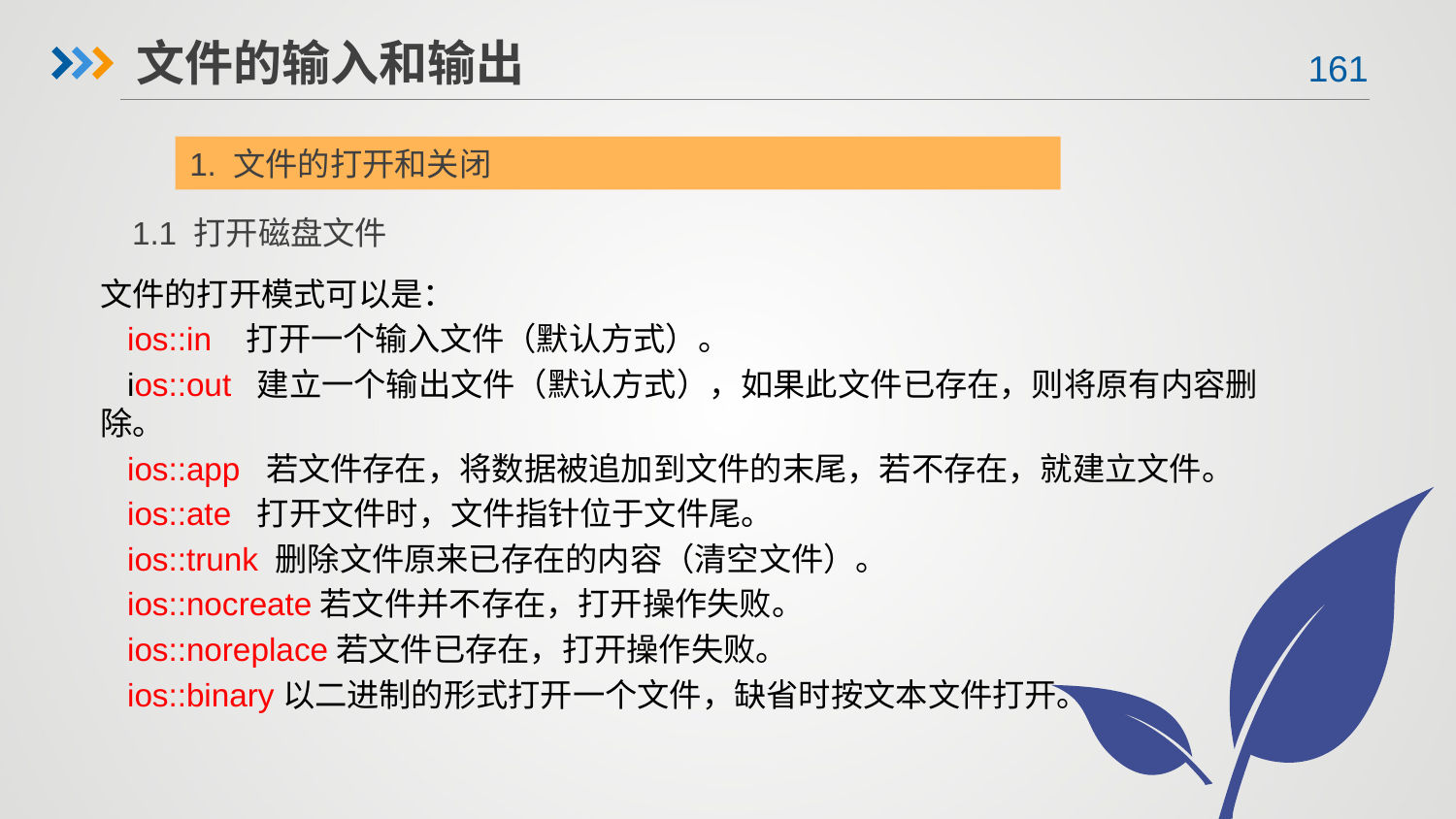

文件的输入和输出
1. 文件的打开和关闭
1.1 打开磁盘文件
文件的打开模式可以是：
   ios::in   打开一个输入文件（默认方式）。
   ios::out  建立一个输出文件（默认方式），如果此文件已存在，则将原有内容删除。
   ios::app  若文件存在，将数据被追加到文件的末尾，若不存在，就建立文件。
   ios::ate  打开文件时，文件指针位于文件尾。
   ios::trunk 删除文件原来已存在的内容（清空文件）。
   ios::nocreate若文件并不存在，打开操作失败。
   ios::noreplace若文件已存在，打开操作失败。
   ios::binary以二进制的形式打开一个文件，缺省时按文本文件打开。